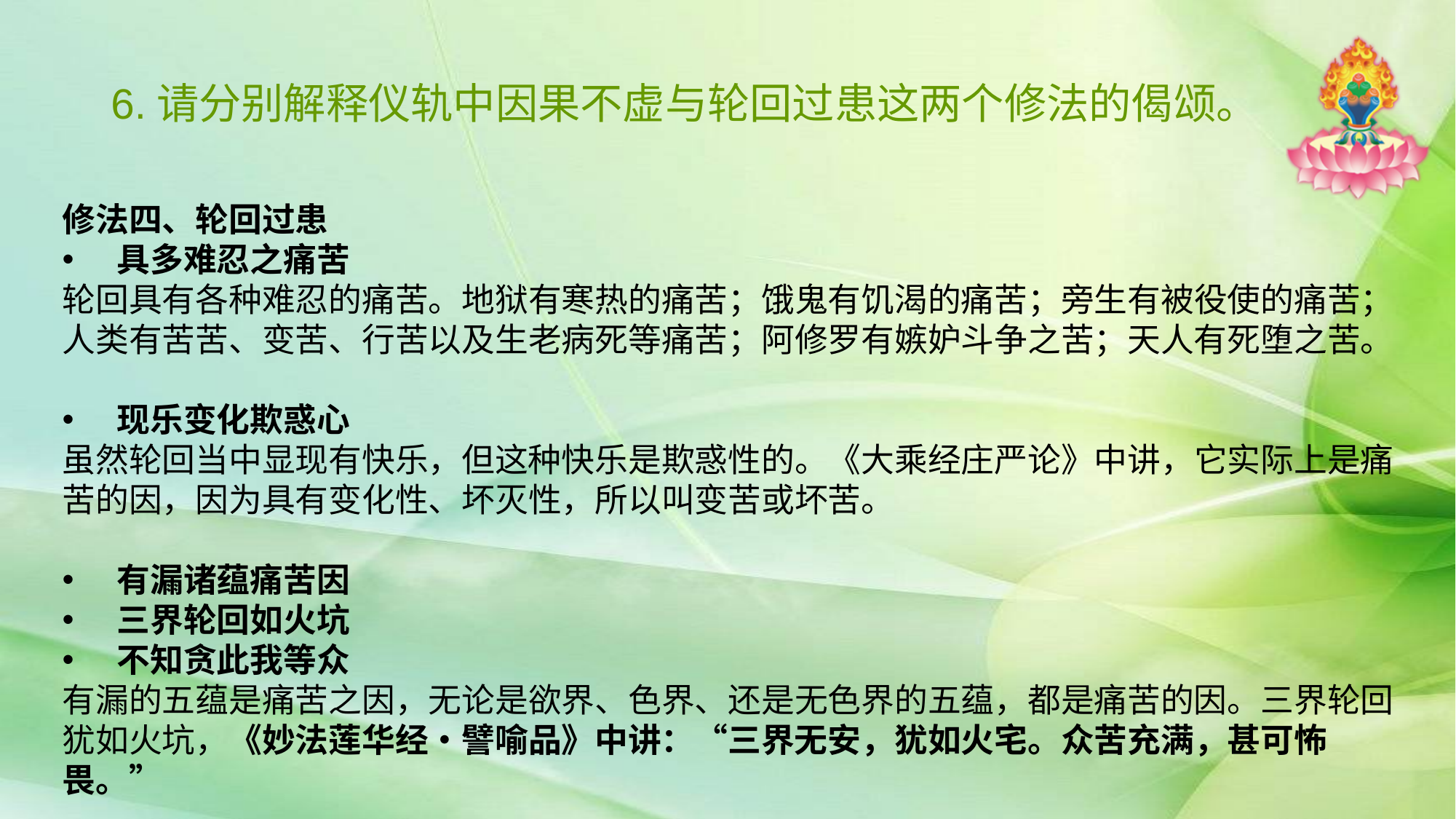

# 6.请分别解释仪轨中因果不虚与轮回过患这两个修法的偈颂。
修法四、轮回过患
具多难忍之痛苦
轮回具有各种难忍的痛苦。地狱有寒热的痛苦；饿鬼有饥渴的痛苦；旁生有被役使的痛苦；人类有苦苦、变苦、行苦以及生老病死等痛苦；阿修罗有嫉妒斗争之苦；天人有死堕之苦。

现乐变化欺惑心
虽然轮回当中显现有快乐，但这种快乐是欺惑性的。《大乘经庄严论》中讲，它实际上是痛苦的因，因为具有变化性、坏灭性，所以叫变苦或坏苦。

有漏诸蕴痛苦因
三界轮回如火坑
不知贪此我等众
有漏的五蕴是痛苦之因，无论是欲界、色界、还是无色界的五蕴，都是痛苦的因。三界轮回犹如火坑，《妙法莲华经•譬喻品》中讲：“三界无安，犹如火宅。众苦充满，甚可怖畏。”